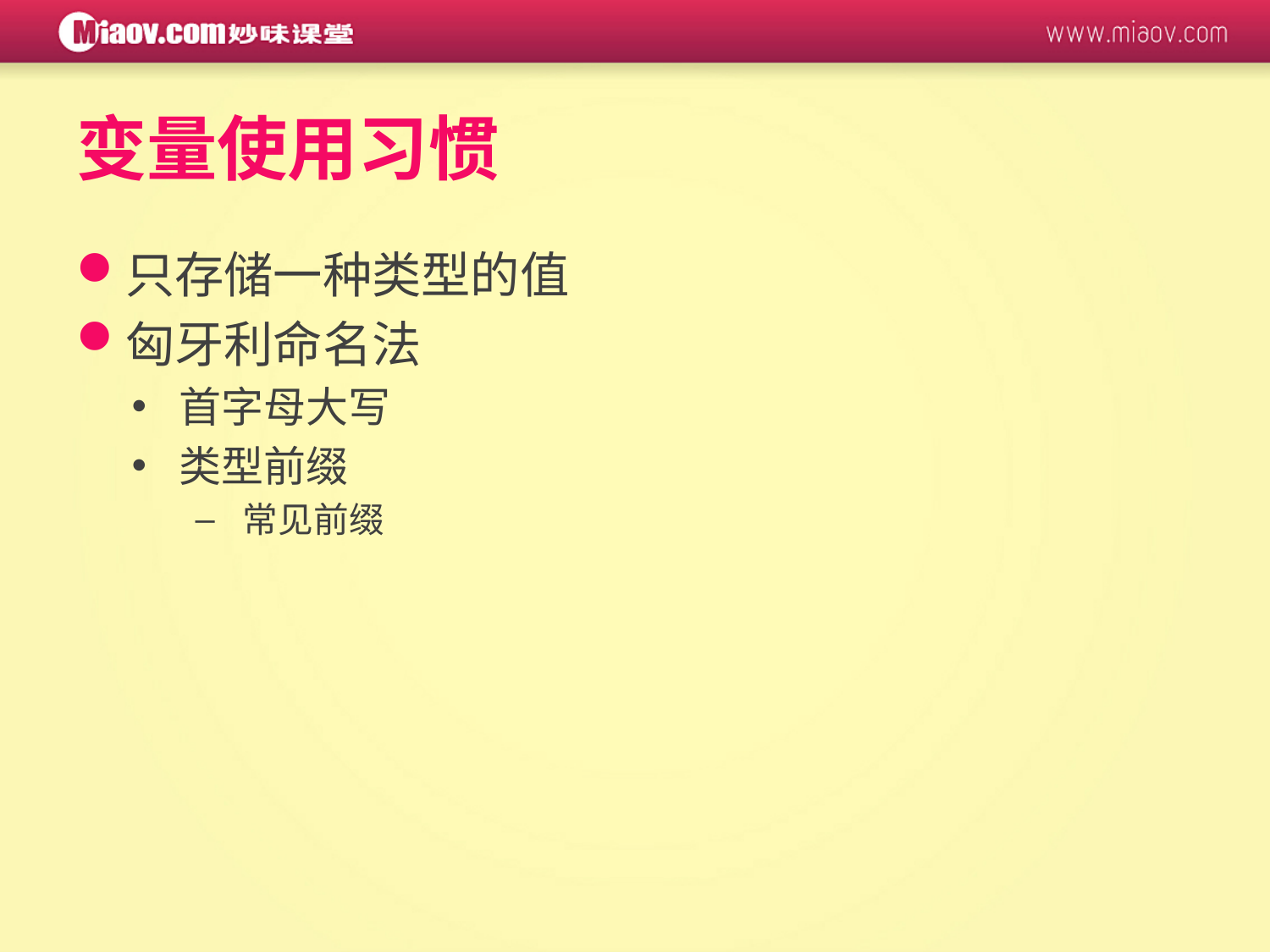

# 变量使用习惯
只存储一种类型的值
匈牙利命名法
首字母大写
类型前缀
常见前缀